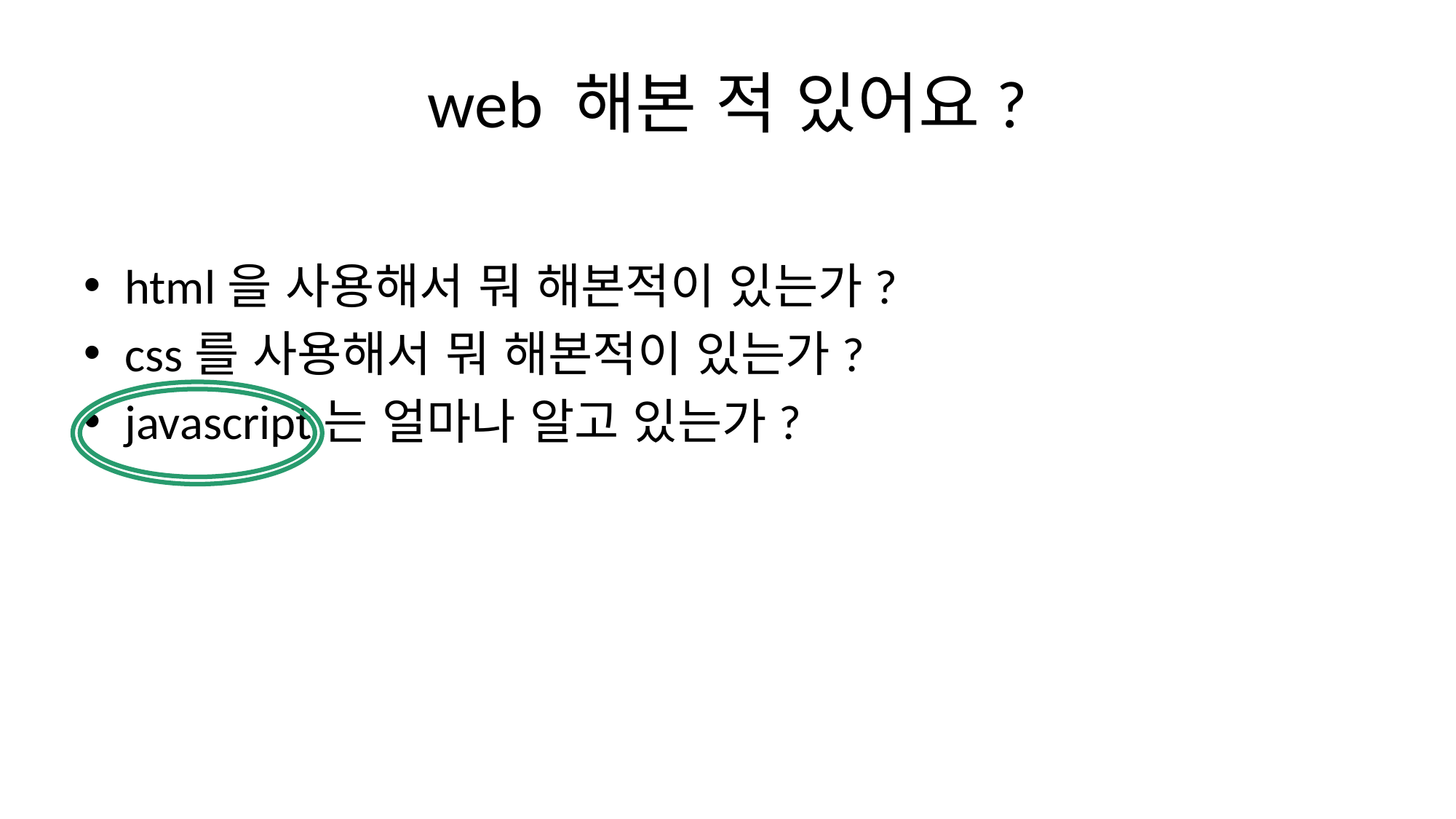

# web 해본 적 있어요?
html을 사용해서 뭐 해본적이 있는가?
css를 사용해서 뭐 해본적이 있는가?
javascript는 얼마나 알고 있는가?